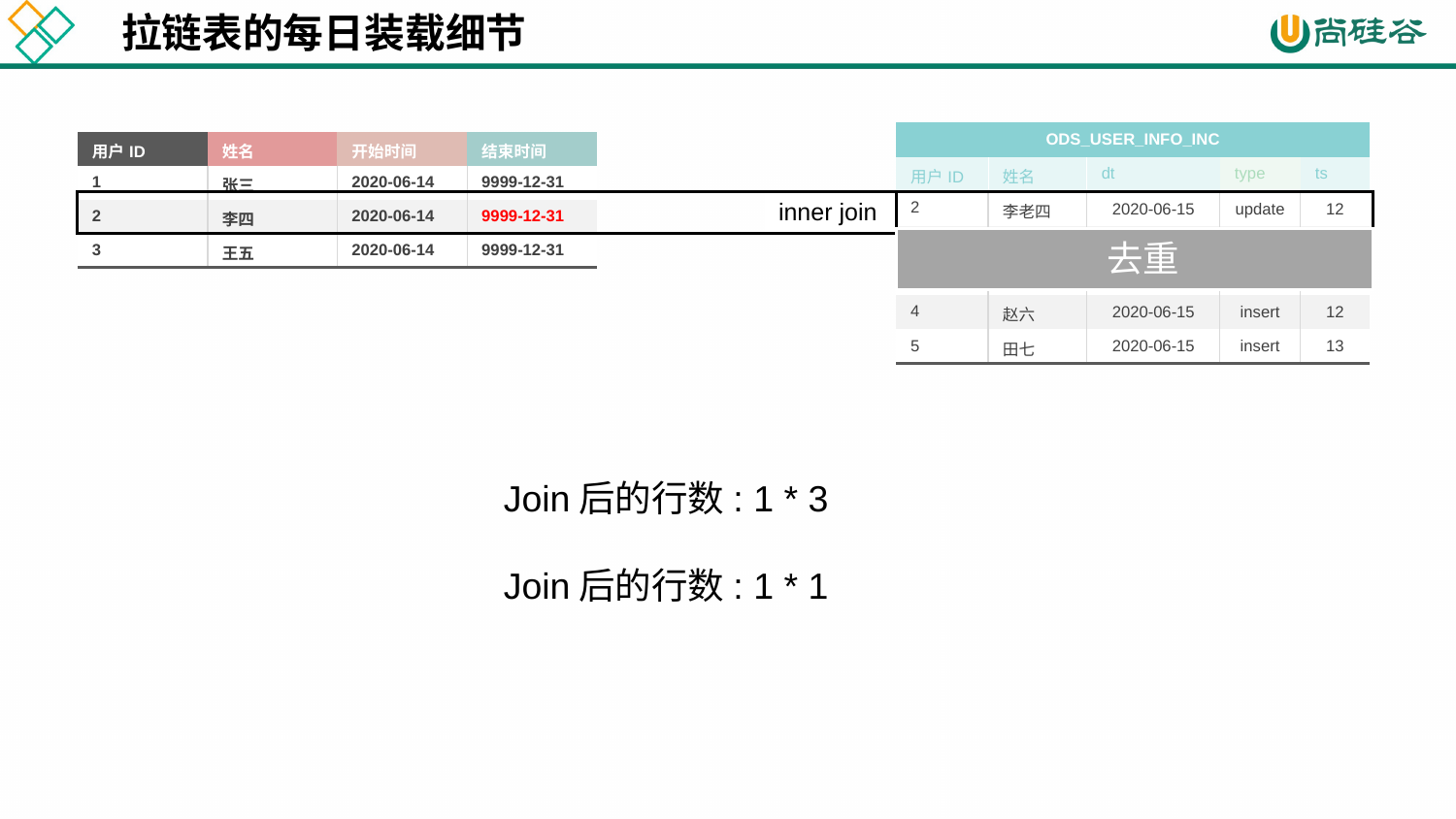

拉链表的每日装载细节
| ODS\_USER\_INFO\_INC |  |  |  |  |
| --- | --- | --- | --- | --- |
| 用户ID | 姓名 | dt | type | ts |
| 2 | 李老四 | 2020-06-15 | update | 12 |
| 2 | 李小四 | 2020-06-15 | update | 13 |
| 2 | 李八二 | 2020-06-15 | update | 14 |
| 4 | 赵六 | 2020-06-15 | insert | 12 |
| 5 | 田七 | 2020-06-15 | insert | 13 |
| 用户ID | 姓名 | 开始时间 | 结束时间 |
| --- | --- | --- | --- |
| 1 | 张三 | 2020-06-14 | 9999-12-31 |
| 2 | 李四 | 2020-06-14 | 9999-12-31 |
| 3 | 王五 | 2020-06-14 | 9999-12-31 |
inner join

 去重
Join后的行数: 1 * 3
Join后的行数: 1 * 1